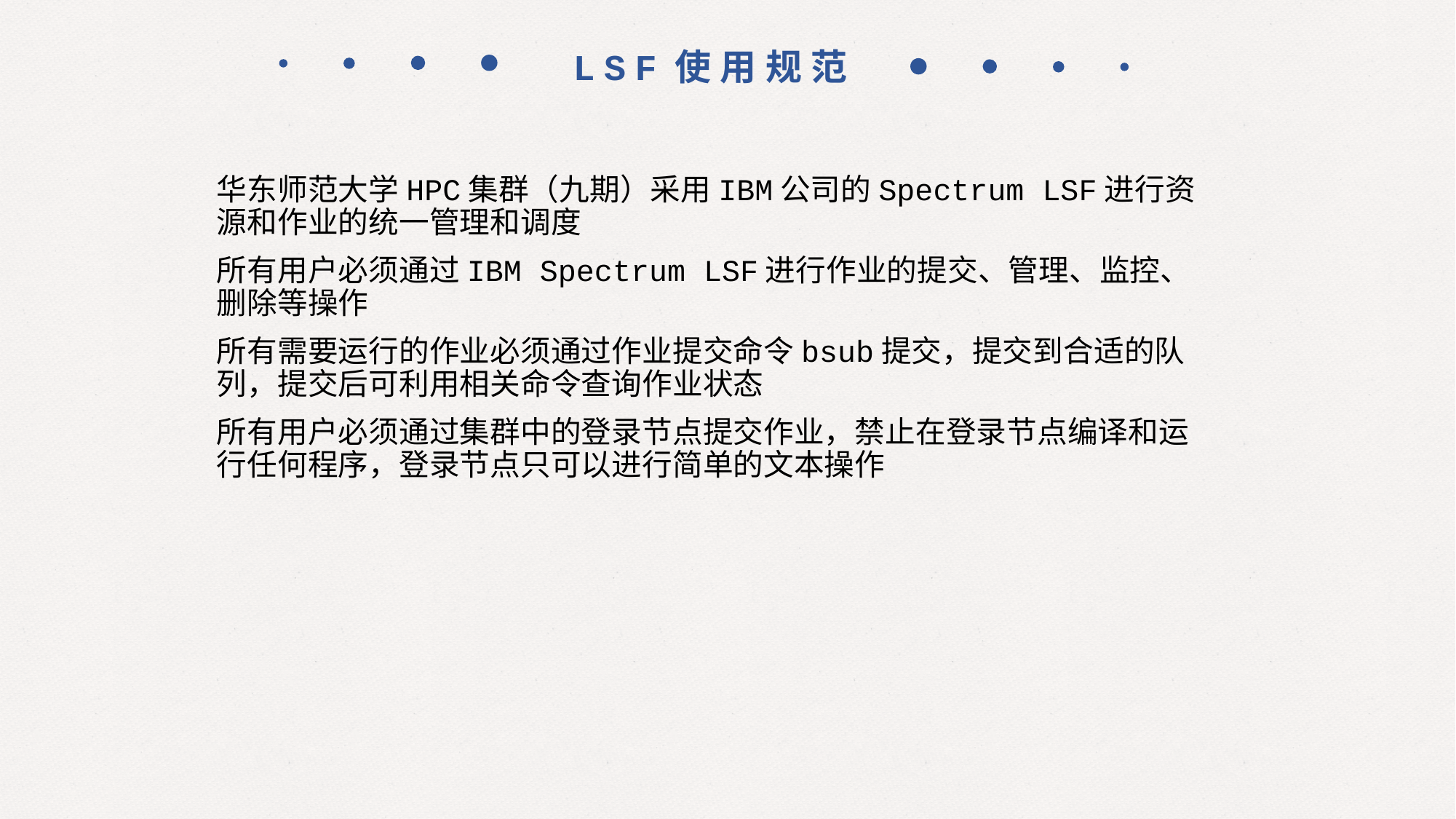

LSF使用规范

华东师范大学HPC集群（九期）采用IBM公司的Spectrum LSF进行资源和作业的统一管理和调度
所有用户必须通过IBM Spectrum LSF进行作业的提交、管理、监控、删除等操作
所有需要运行的作业必须通过作业提交命令bsub提交，提交到合适的队列，提交后可利用相关命令查询作业状态
所有用户必须通过集群中的登录节点提交作业，禁止在登录节点编译和运行任何程序，登录节点只可以进行简单的文本操作